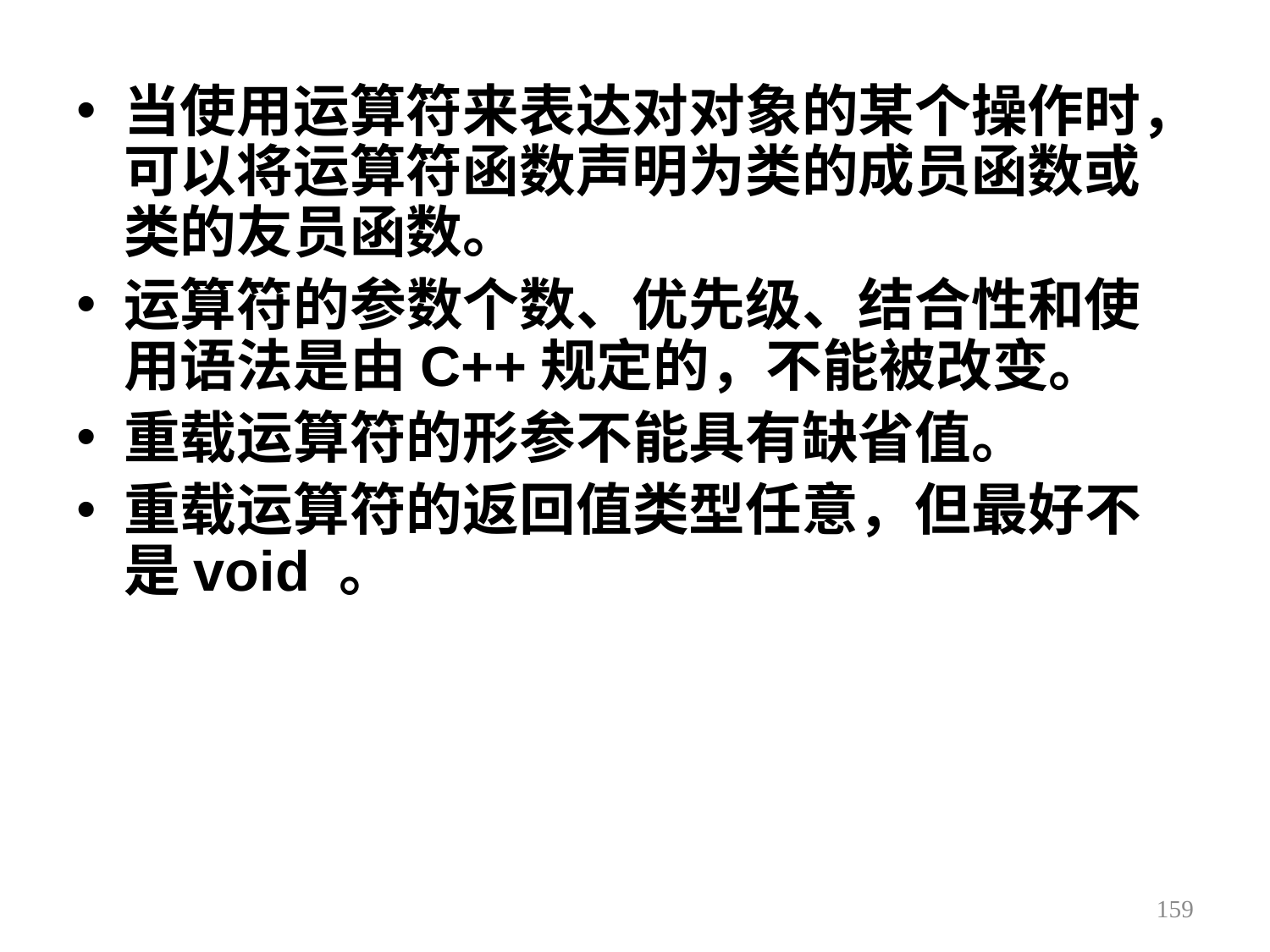

当使用运算符来表达对对象的某个操作时，可以将运算符函数声明为类的成员函数或类的友员函数。
运算符的参数个数、优先级、结合性和使用语法是由C++规定的，不能被改变。
重载运算符的形参不能具有缺省值。
重载运算符的返回值类型任意，但最好不是void 。
159